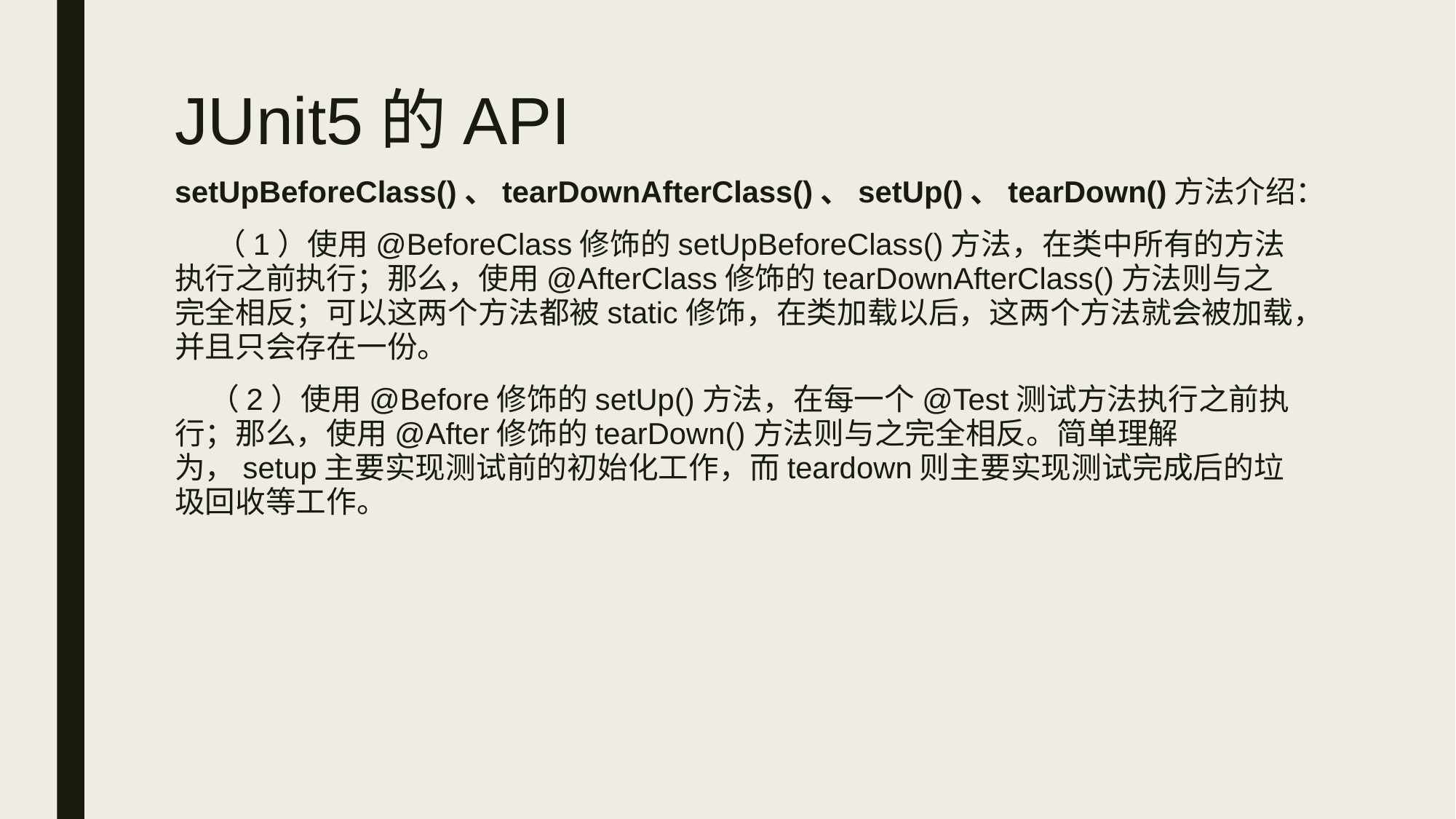

# JUnit5的API
setUpBeforeClass()、tearDownAfterClass()、setUp()、tearDown()方法介绍：
     （1）使用@BeforeClass修饰的setUpBeforeClass()方法，在类中所有的方法执行之前执行；那么，使用@AfterClass修饰的tearDownAfterClass()方法则与之完全相反；可以这两个方法都被static修饰，在类加载以后，这两个方法就会被加载，并且只会存在一份。
    （2）使用@Before修饰的setUp()方法，在每一个@Test测试方法执行之前执行；那么，使用@After修饰的tearDown()方法则与之完全相反。简单理解为，setup主要实现测试前的初始化工作，而teardown则主要实现测试完成后的垃圾回收等工作。